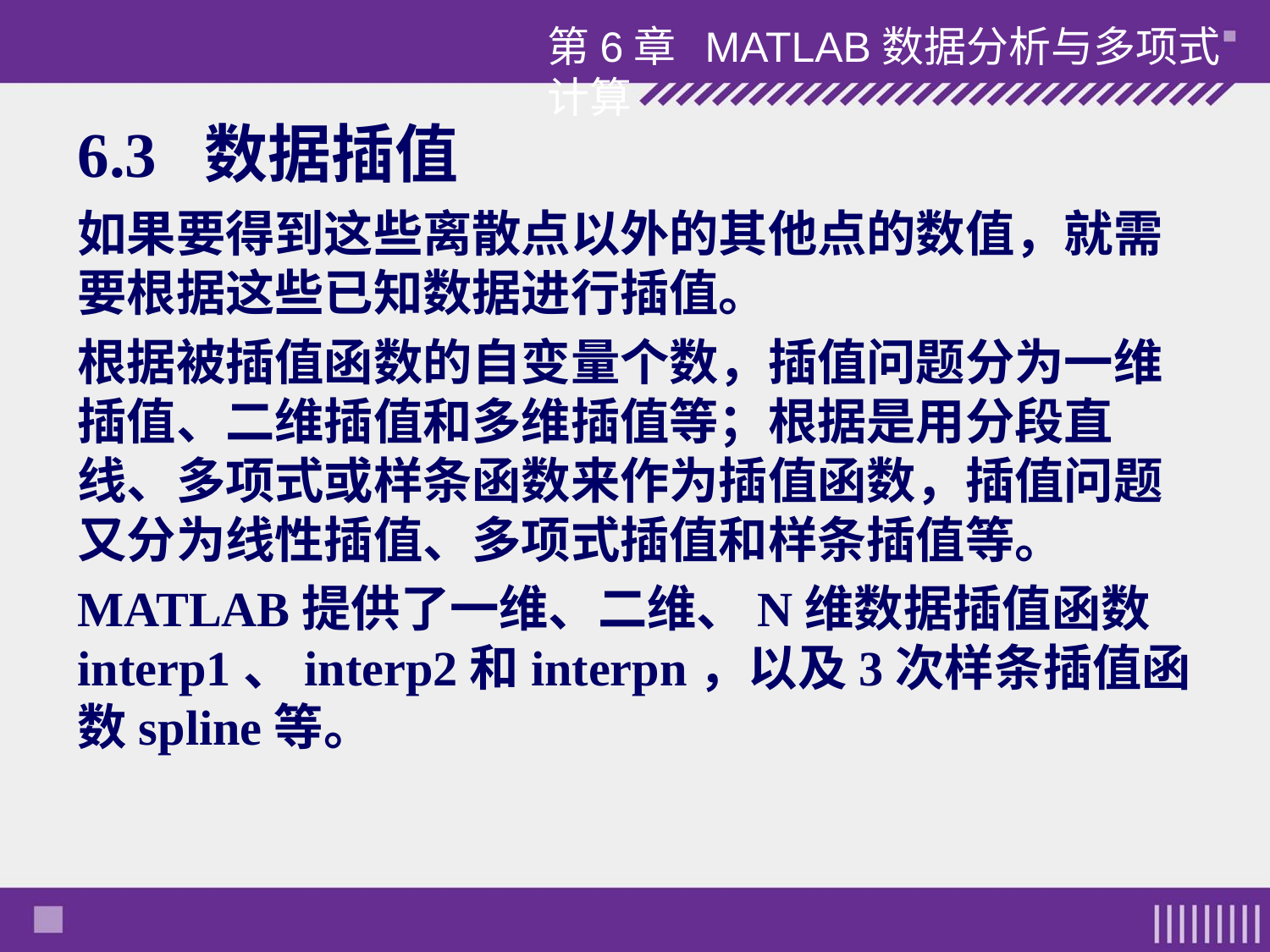

第6章  MATLAB数据分析与多项式计算
# 6.3  数据插值
如果要得到这些离散点以外的其他点的数值，就需要根据这些已知数据进行插值。
根据被插值函数的自变量个数，插值问题分为一维插值、二维插值和多维插值等；根据是用分段直线、多项式或样条函数来作为插值函数，插值问题又分为线性插值、多项式插值和样条插值等。
MATLAB提供了一维、二维、N维数据插值函数interp1、interp2和interpn，以及3次样条插值函数spline等。